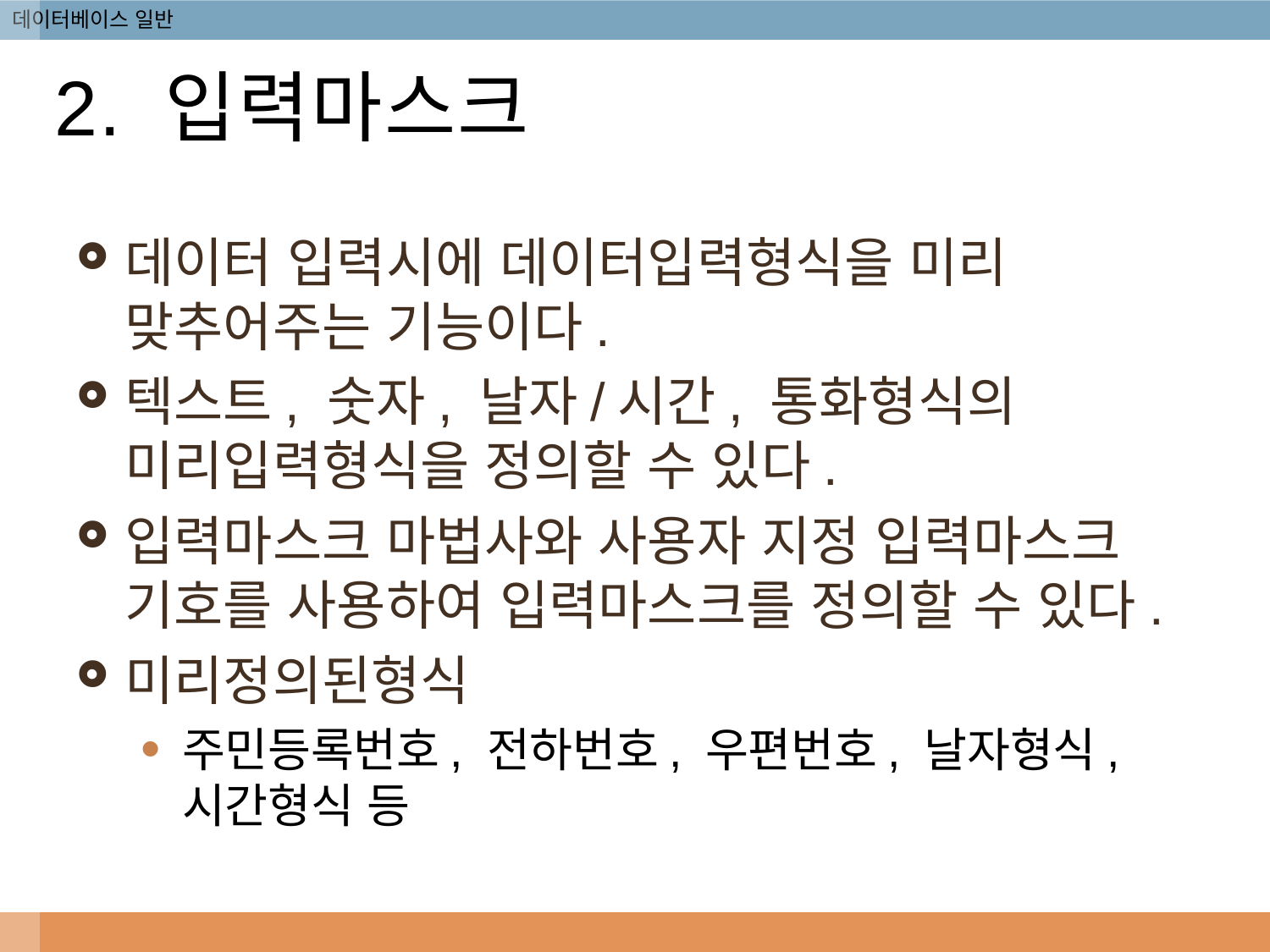

# 2. 입력마스크
데이터 입력시에 데이터입력형식을 미리 맞추어주는 기능이다.
텍스트, 숫자, 날자/시간, 통화형식의 미리입력형식을 정의할 수 있다.
입력마스크 마법사와 사용자 지정 입력마스크 기호를 사용하여 입력마스크를 정의할 수 있다.
미리정의된형식
주민등록번호, 전하번호, 우편번호, 날자형식, 시간형식 등